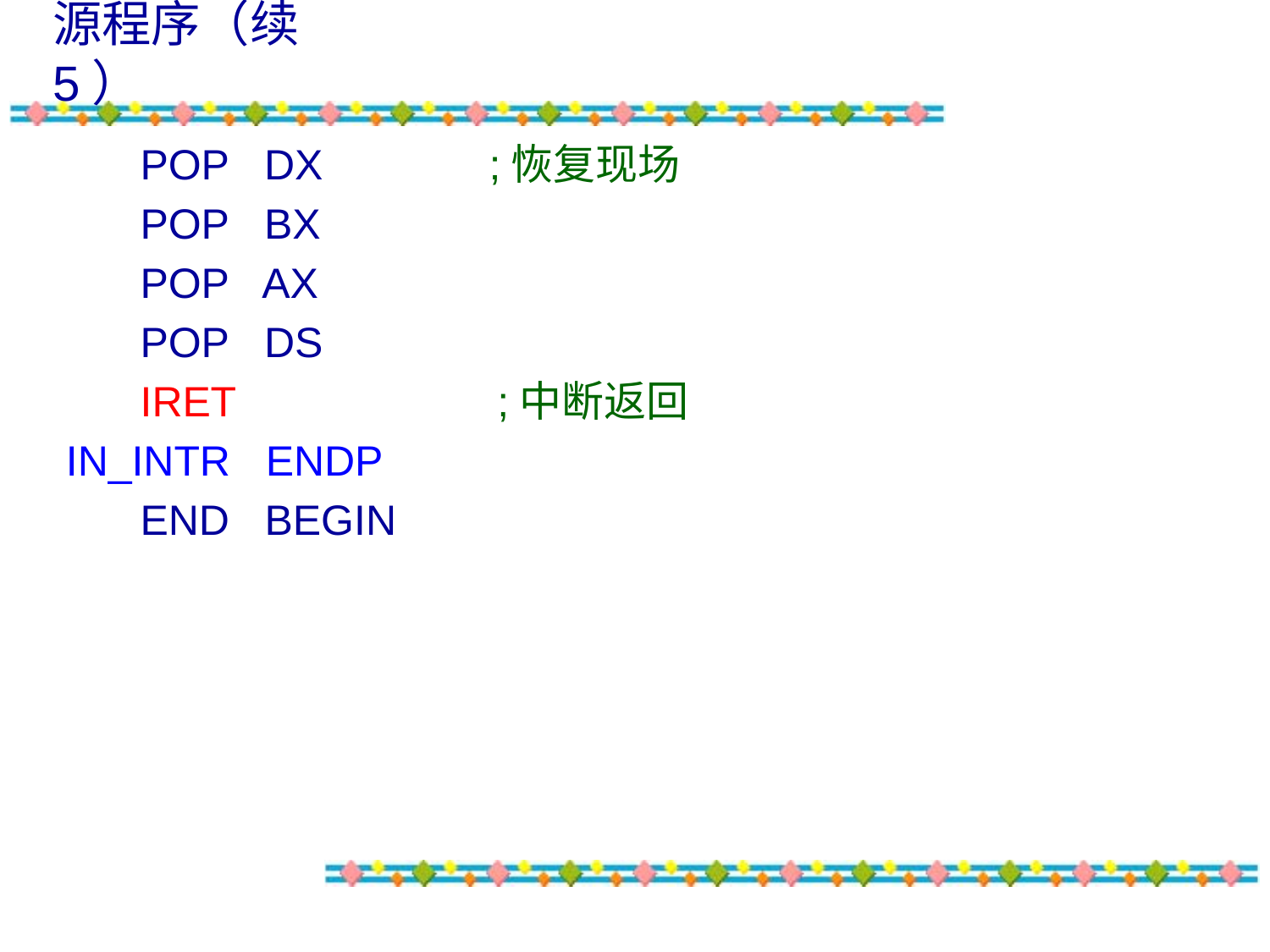

源程序（续5）
	POP   DX              ;恢复现场
	POP   BX
	POP   AX
	POP   DS
	IRET                      ;中断返回
IN_INTR   ENDP
	END   BEGIN